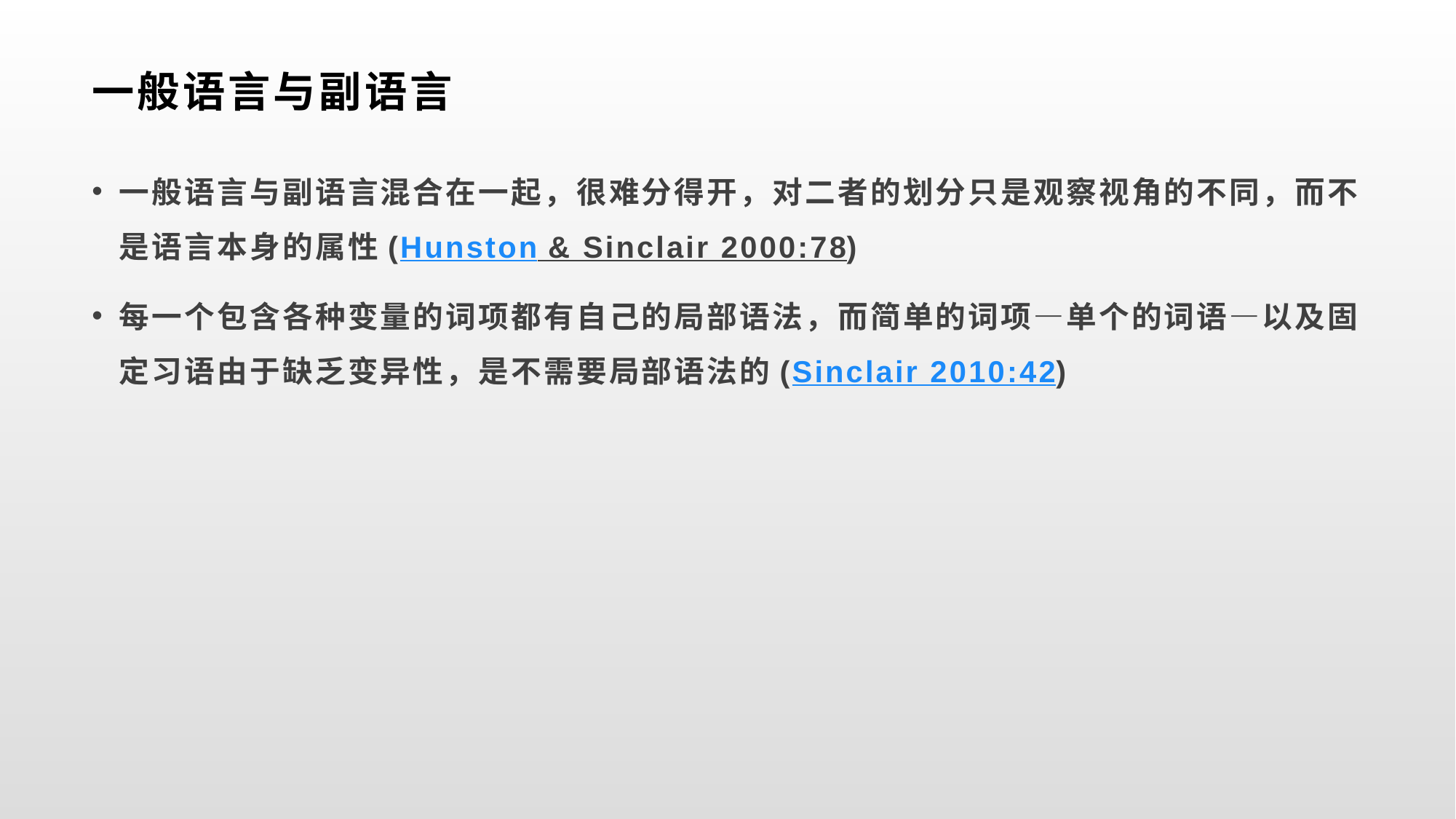

# 一般语言与副语言
一般语言与副语言混合在一起，很难分得开，对二者的划分只是观察视角的不同，而不是语言本身的属性(Hunston & Sinclair 2000:78)
每一个包含各种变量的词项都有自己的局部语法，而简单的词项—单个的词语—以及固定习语由于缺乏变异性，是不需要局部语法的(Sinclair 2010:42)